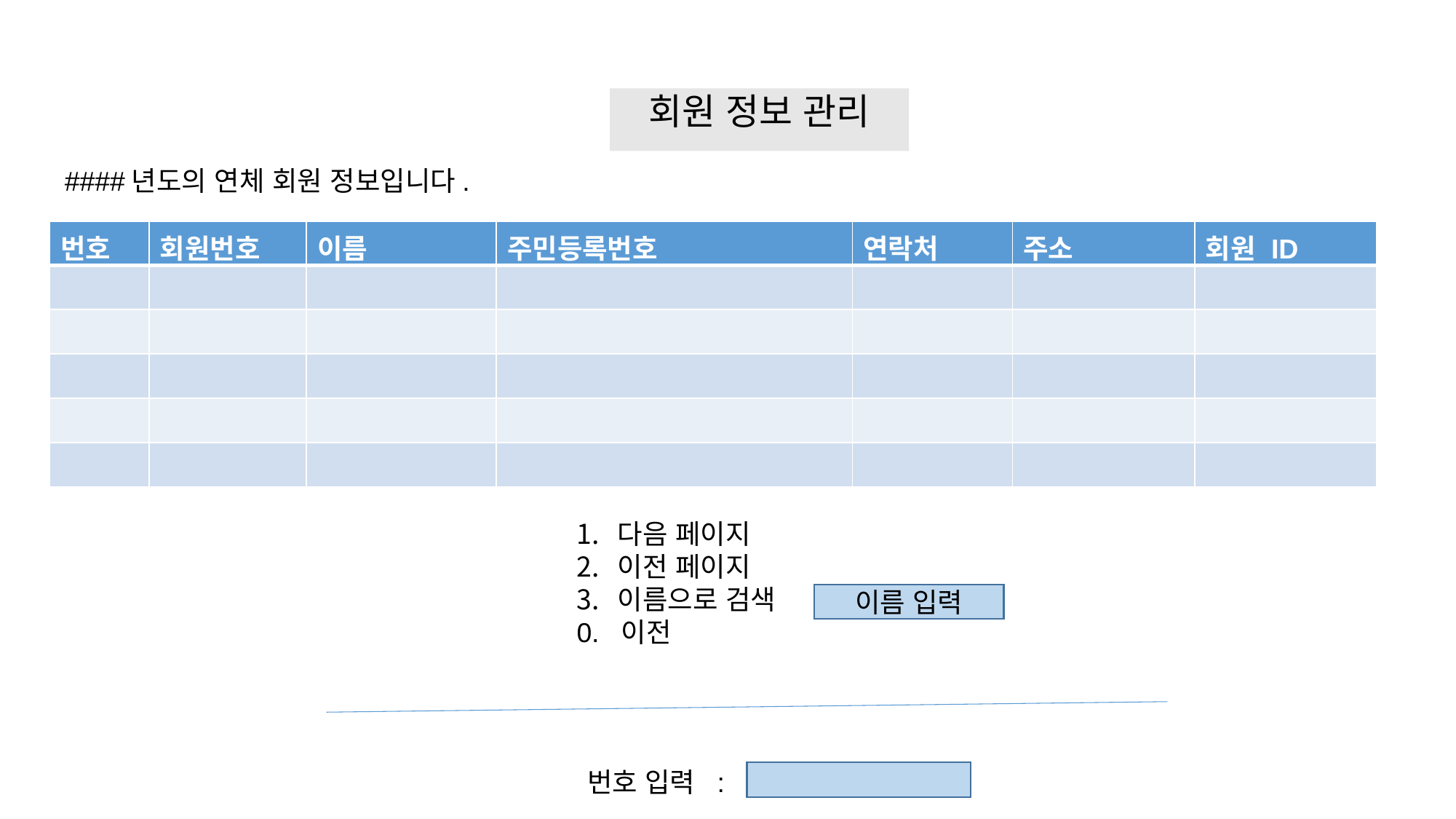

이름으로 검색할 경우 연체회원 중에서 검색
회원 정보 관리
####년도의 연체 회원 정보입니다.
| 번호 | 회원번호 | 이름 | 주민등록번호 | 연락처 | 주소 | 회원 ID |
| --- | --- | --- | --- | --- | --- | --- |
|  |  |  |  |  |  |  |
|  |  |  |  |  |  |  |
|  |  |  |  |  |  |  |
|  |  |  |  |  |  |  |
|  |  |  |  |  |  |  |
다음 페이지
이전 페이지
이름으로 검색
0.  이전
이름 입력
번호 입력  :